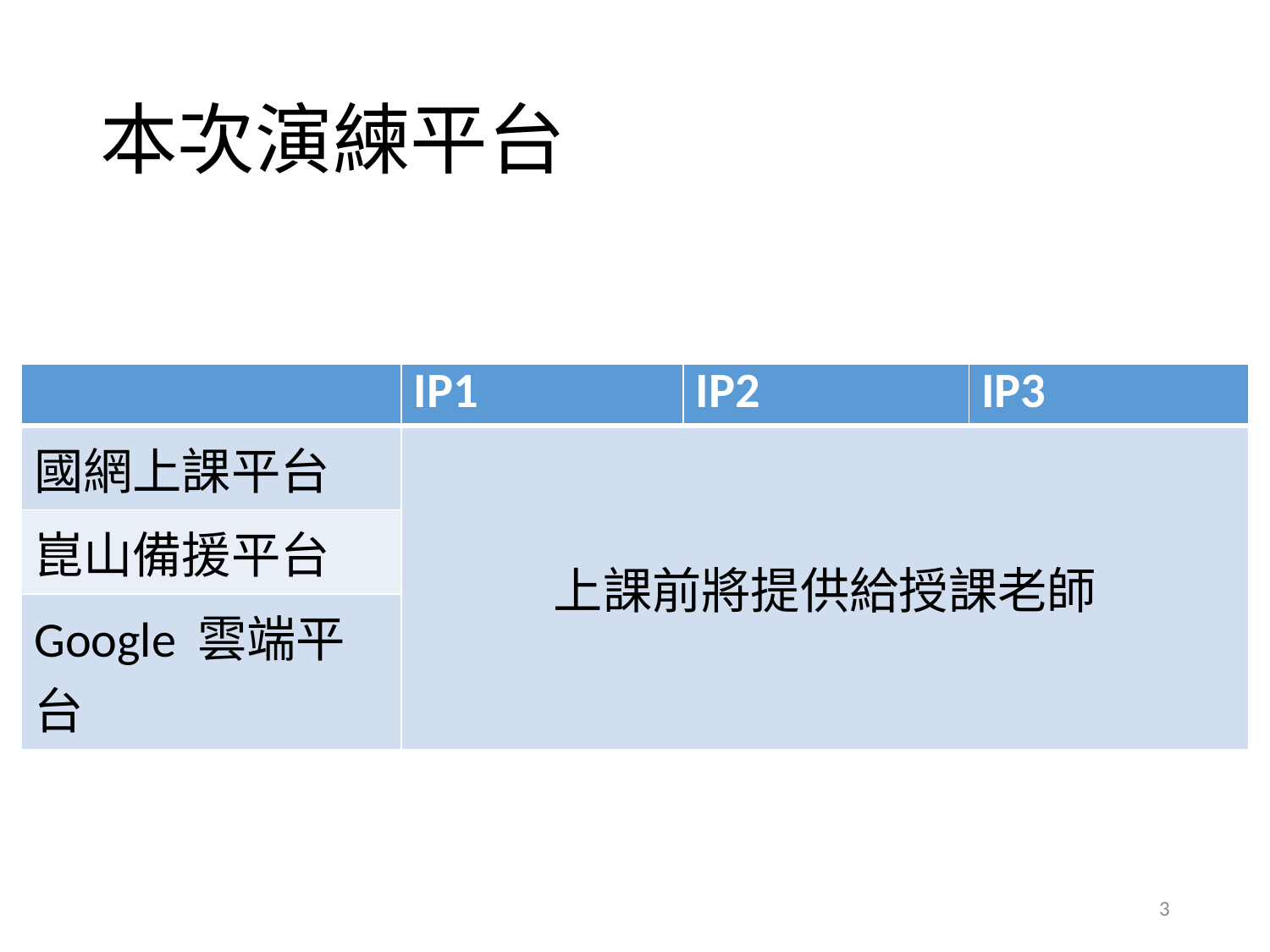

# 本次演練平台
|  | IP1 | IP2 | IP3 |
| --- | --- | --- | --- |
| 國網上課平台 | 上課前將提供給授課老師 |  |  |
| 崑山備援平台 |  |  |  |
| Google 雲端平台 |  |  |  |
3